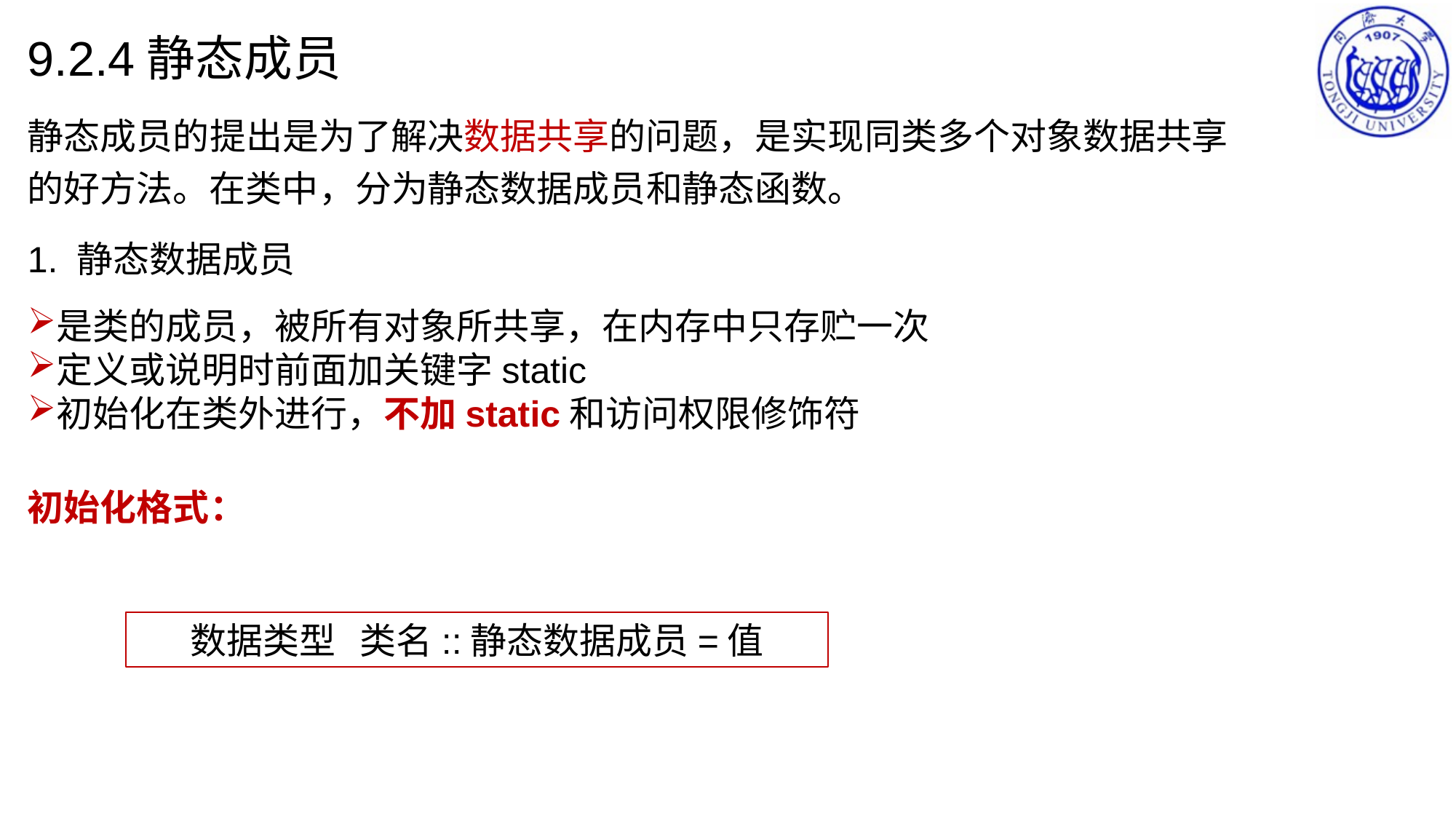

9.2.4静态成员
静态成员的提出是为了解决数据共享的问题，是实现同类多个对象数据共享的好方法。在类中，分为静态数据成员和静态函数。
1. 静态数据成员

初始化格式：

是类的成员，被所有对象所共享，在内存中只存贮一次
定义或说明时前面加关键字static
初始化在类外进行，不加static和访问权限修饰符
数据类型   类名::静态数据成员=值